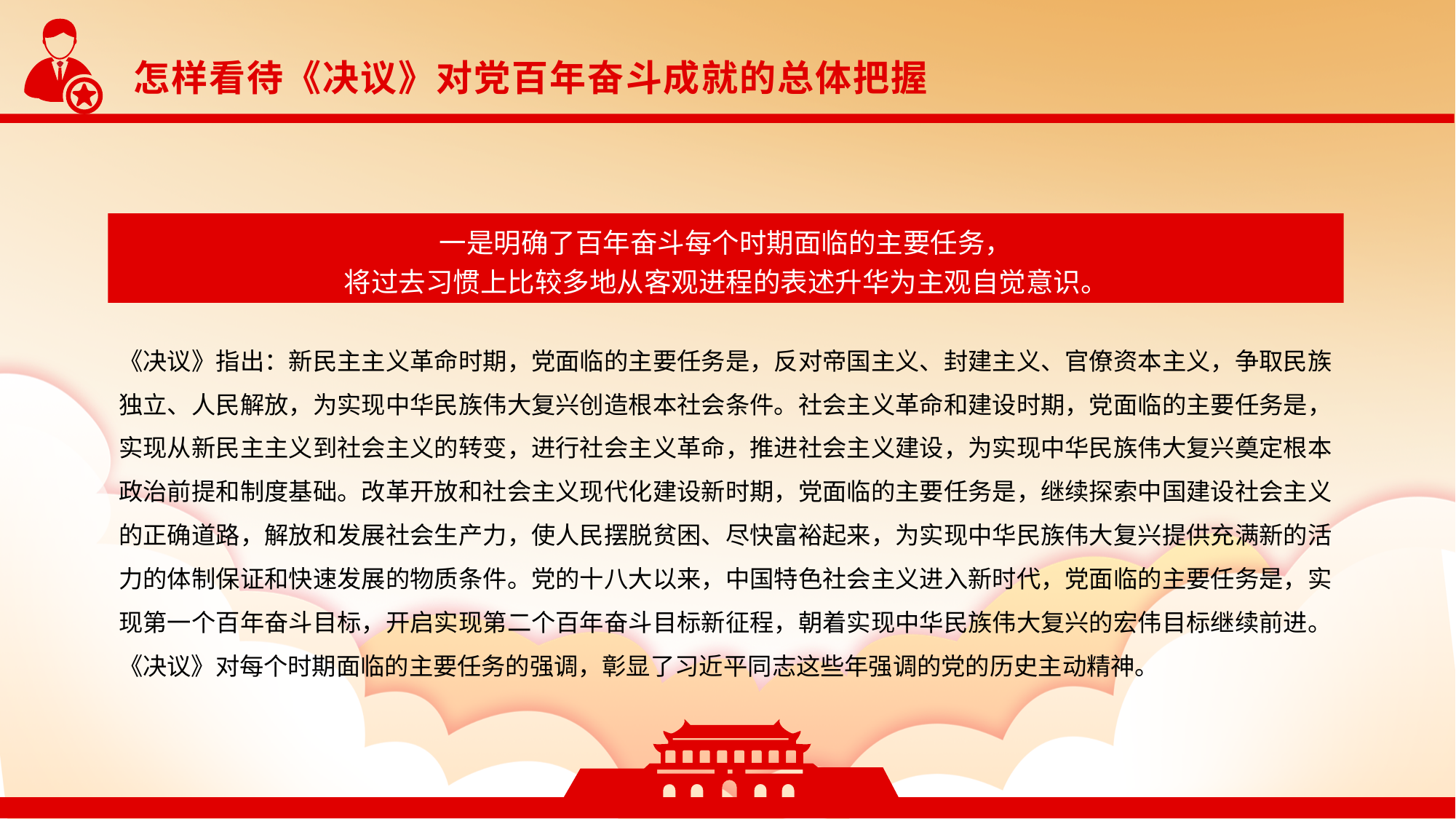

怎样看待《决议》对党百年奋斗成就的总体把握
一是明确了百年奋斗每个时期面临的主要任务，
将过去习惯上比较多地从客观进程的表述升华为主观自觉意识。
《决议》指出：新民主主义革命时期，党面临的主要任务是，反对帝国主义、封建主义、官僚资本主义，争取民族独立、人民解放，为实现中华民族伟大复兴创造根本社会条件。社会主义革命和建设时期，党面临的主要任务是，实现从新民主主义到社会主义的转变，进行社会主义革命，推进社会主义建设，为实现中华民族伟大复兴奠定根本政治前提和制度基础。改革开放和社会主义现代化建设新时期，党面临的主要任务是，继续探索中国建设社会主义的正确道路，解放和发展社会生产力，使人民摆脱贫困、尽快富裕起来，为实现中华民族伟大复兴提供充满新的活力的体制保证和快速发展的物质条件。党的十八大以来，中国特色社会主义进入新时代，党面临的主要任务是，实现第一个百年奋斗目标，开启实现第二个百年奋斗目标新征程，朝着实现中华民族伟大复兴的宏伟目标继续前进。《决议》对每个时期面临的主要任务的强调，彰显了习近平同志这些年强调的党的历史主动精神。